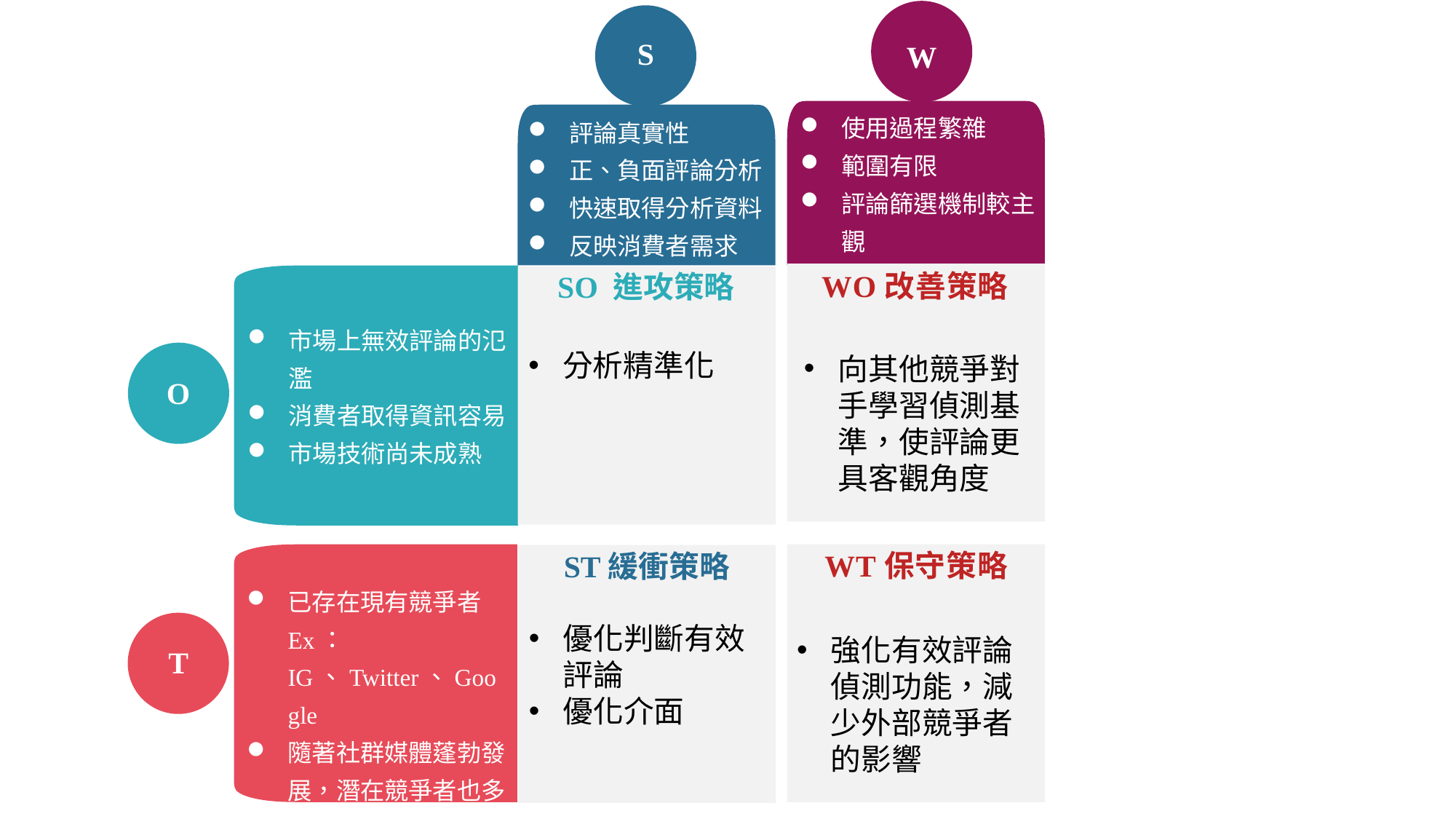

S
W

O
O

WO改善策略

SO 進攻策略

T
W

使用過程繁雜
範圍有限
評論篩選機制較主觀
評論真實性
正、負面評論分析
快速取得分析資料
反映消費者需求
市場上無效評論的氾濫
消費者取得資訊容易
市場技術尚未成熟
分析精準化
向其他競爭對手學習偵測基準，使評論更具客觀角度
WT保守策略
ST緩衝策略
已存在現有競爭者Ex：IG、Twitter、Google
隨著社群媒體蓬勃發展，潛在競爭者也多
優化判斷有效評論
優化介面
強化有效評論偵測功能，減少外部競爭者的影響